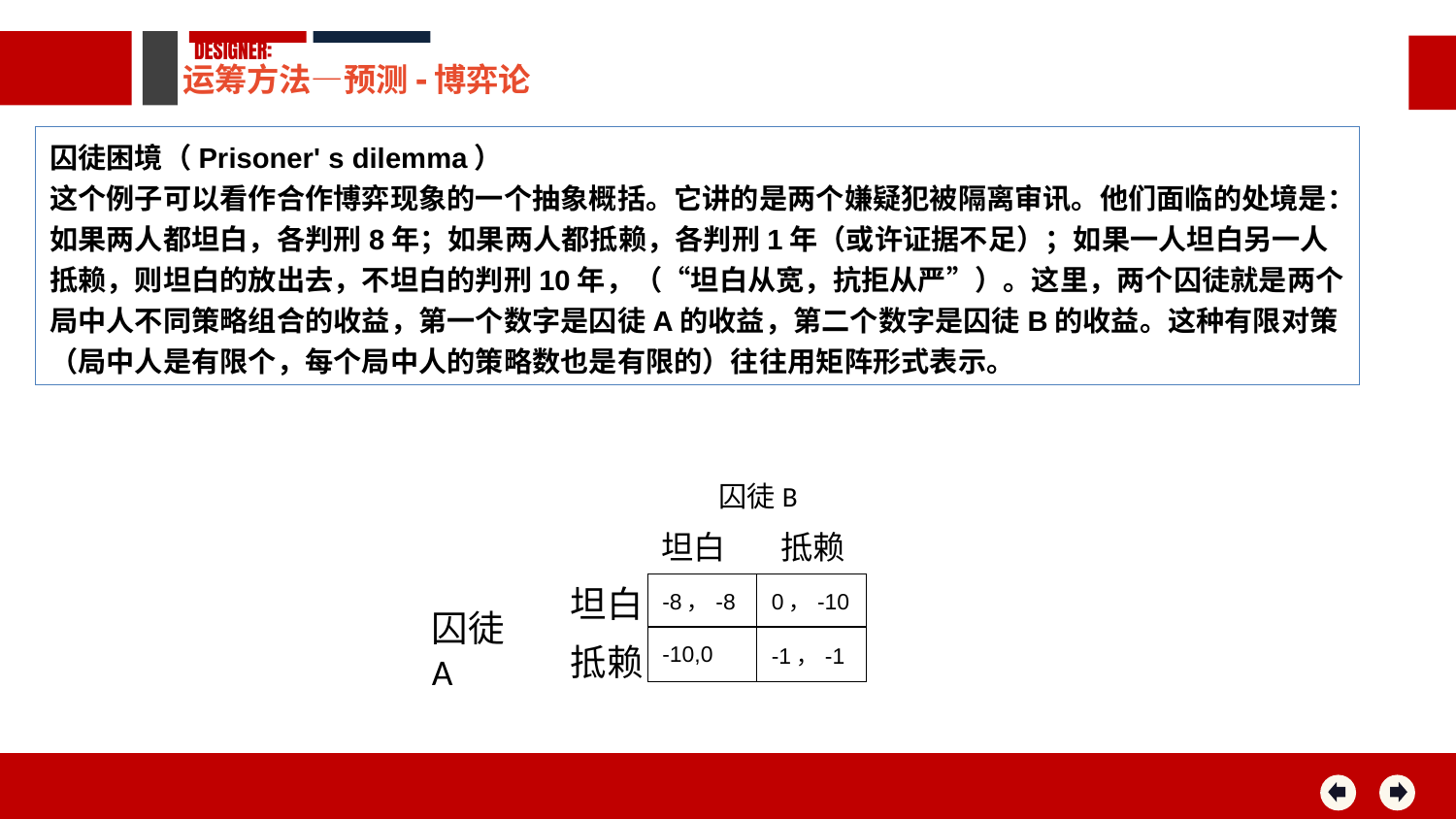

DESIGNER:
运筹方法—预测-博弈论
囚徒困境（Prisoner' s dilemma）
这个例子可以看作合作博弈现象的一个抽象概括。它讲的是两个嫌疑犯被隔离审讯。他们面临的处境是：如果两人都坦白，各判刑8年；如果两人都抵赖，各判刑1年（或许证据不足）；如果一人坦白另一人抵赖，则坦白的放出去，不坦白的判刑10年，（“坦白从宽，抗拒从严”）。这里，两个囚徒就是两个局中人不同策略组合的收益，第一个数字是囚徒A的收益，第二个数字是囚徒B的收益。这种有限对策（局中人是有限个，每个局中人的策略数也是有限的）往往用矩阵形式表示。
囚徒B
坦白
抵赖
坦白
| -8，-8 | 0，-10 |
| --- | --- |
| -10,0 | -1，-1 |
囚徒A
抵赖